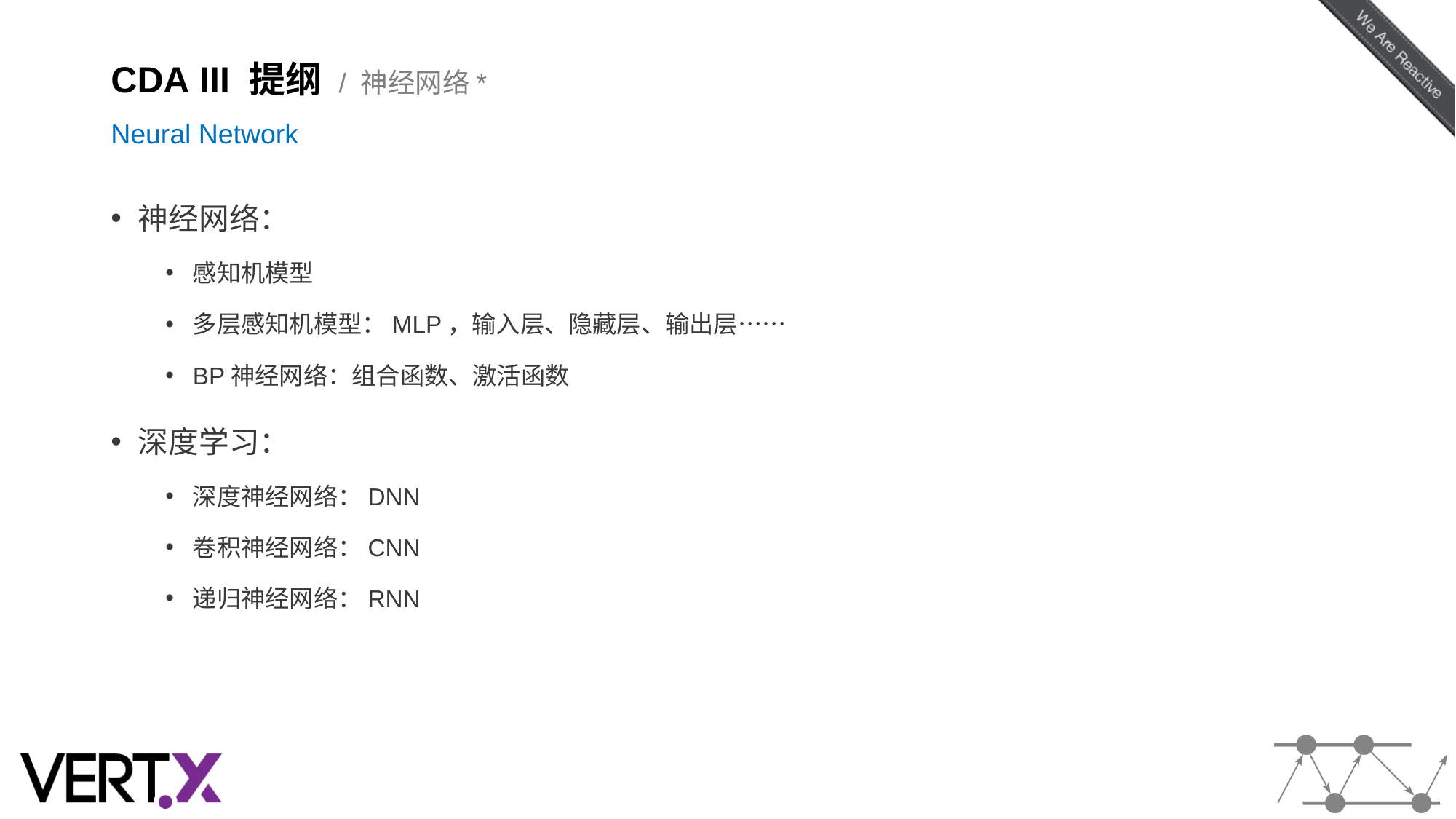

# CDA III 提纲 / 神经网络* Neural Network
神经网络：
感知机模型
多层感知机模型：MLP，输入层、隐藏层、输出层……
BP神经网络：组合函数、激活函数
深度学习：
深度神经网络：DNN
卷积神经网络：CNN
递归神经网络：RNN